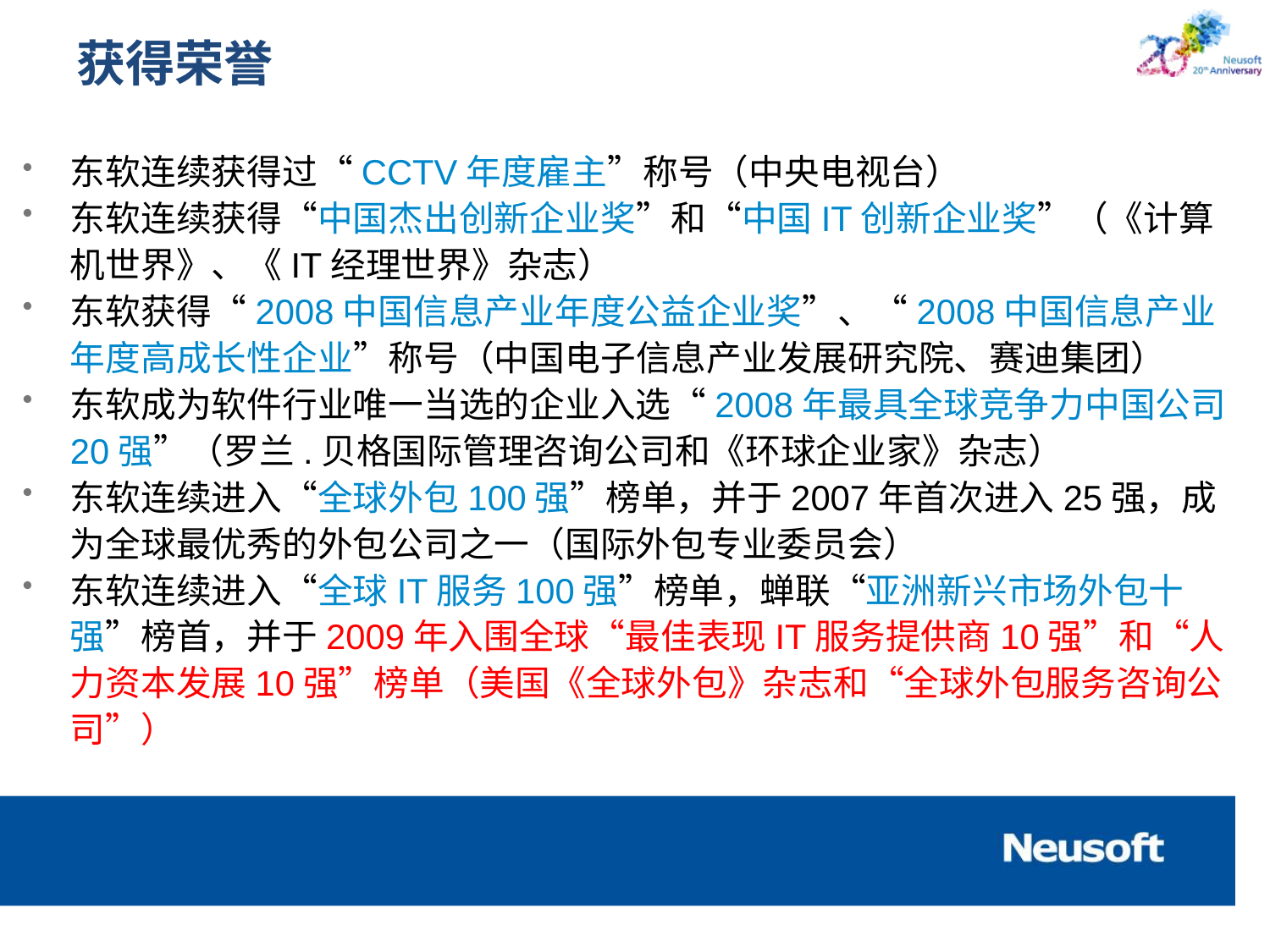

# 获得荣誉
东软连续获得过“CCTV年度雇主”称号（中央电视台）
东软连续获得“中国杰出创新企业奖”和“中国IT创新企业奖”（《计算机世界》、《IT经理世界》杂志）
东软获得“2008中国信息产业年度公益企业奖”、“2008中国信息产业年度高成长性企业”称号（中国电子信息产业发展研究院、赛迪集团）
东软成为软件行业唯一当选的企业入选“2008年最具全球竞争力中国公司20强”（罗兰.贝格国际管理咨询公司和《环球企业家》杂志）
东软连续进入“全球外包100强”榜单，并于2007年首次进入25强，成为全球最优秀的外包公司之一（国际外包专业委员会）
东软连续进入“全球IT服务100强”榜单，蝉联“亚洲新兴市场外包十强”榜首，并于2009年入围全球“最佳表现IT服务提供商10强”和“人力资本发展10强”榜单（美国《全球外包》杂志和“全球外包服务咨询公司”）